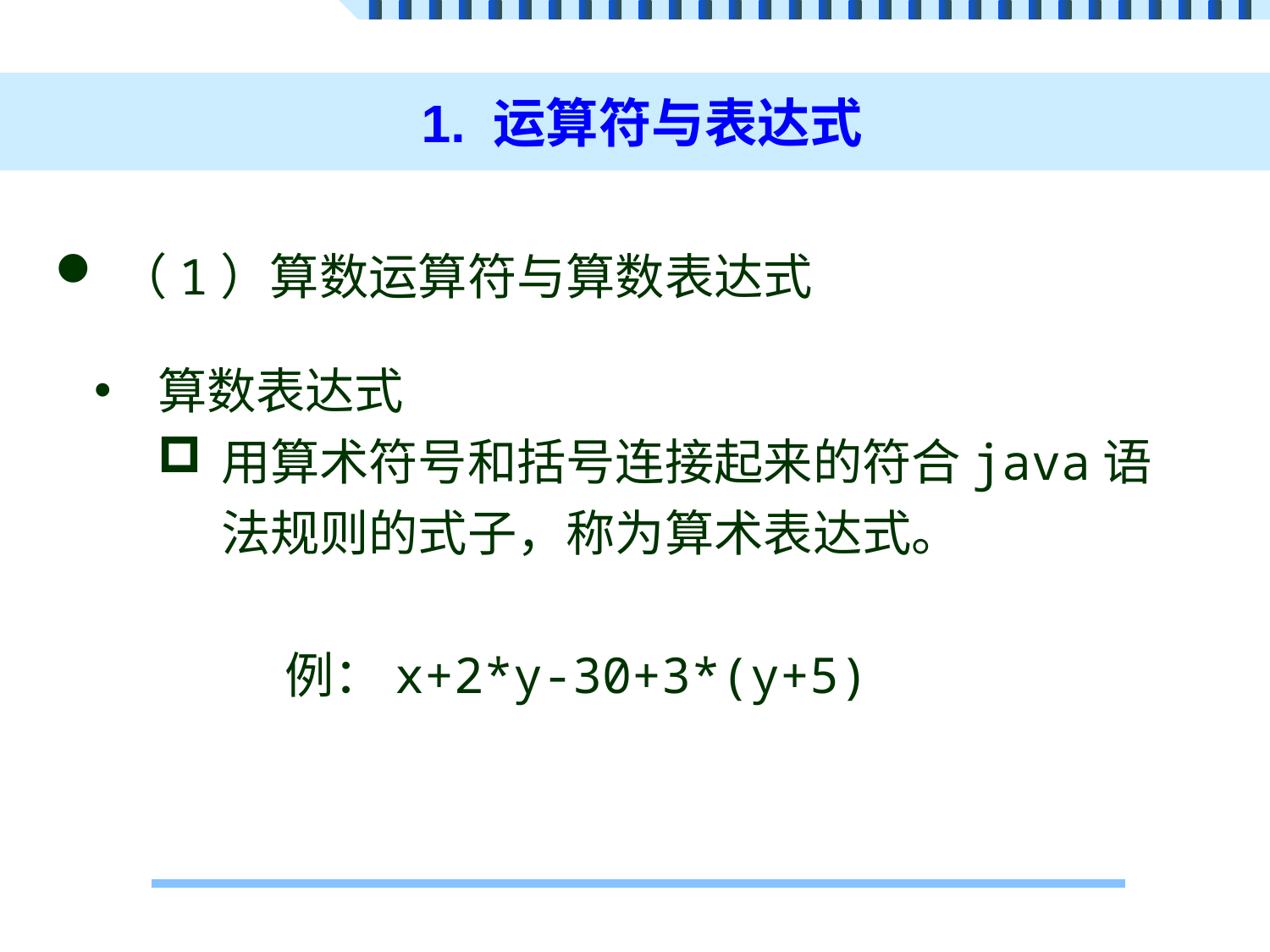

# 1. 运算符与表达式
（1）算数运算符与算数表达式
算数表达式
用算术符号和括号连接起来的符合java语法规则的式子，称为算术表达式。

	例：x+2*y-30+3*(y+5)